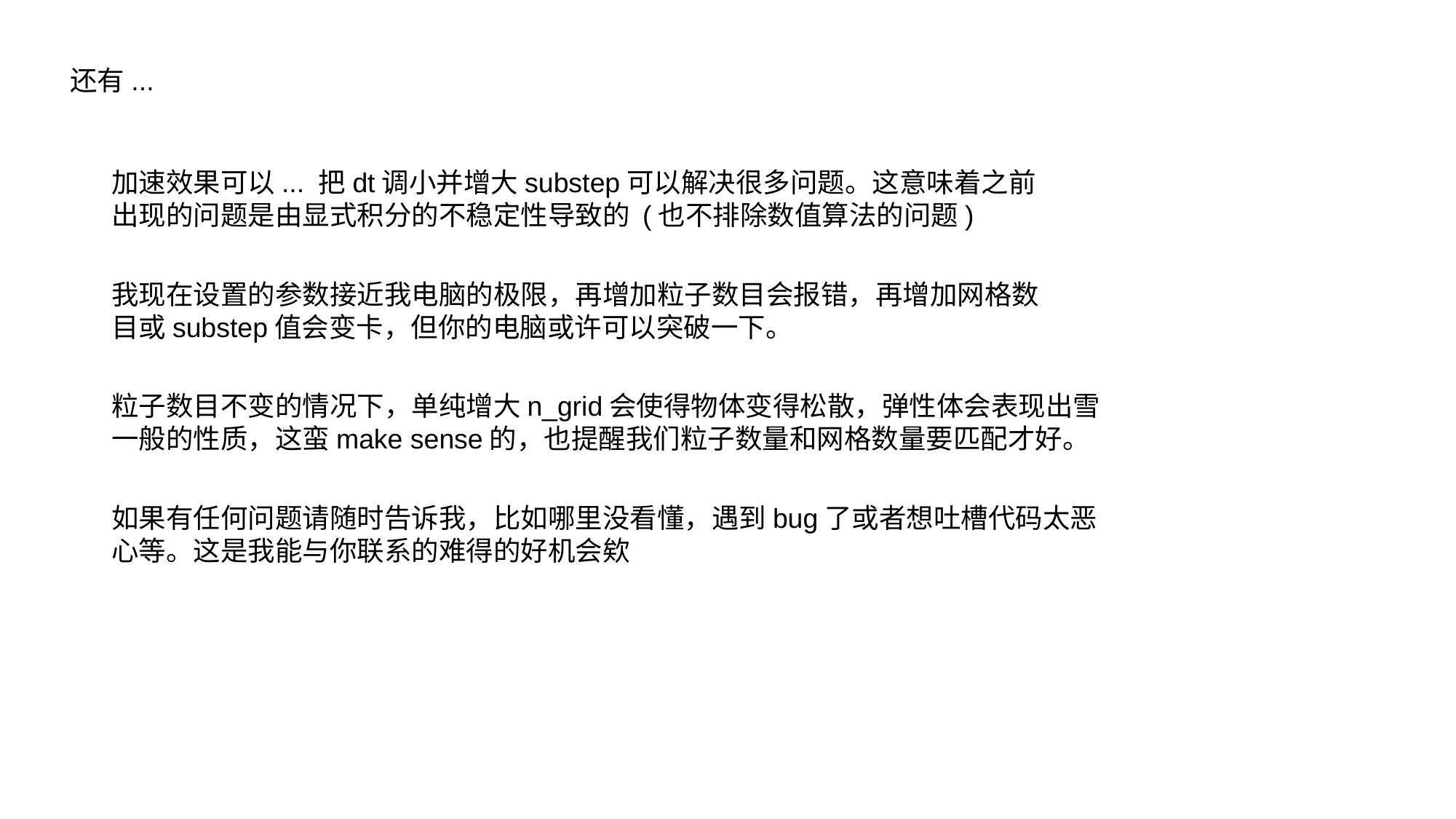

还有...
加速效果可以... 把dt调小并增大substep可以解决很多问题。这意味着之前出现的问题是由显式积分的不稳定性导致的 (也不排除数值算法的问题)
我现在设置的参数接近我电脑的极限，再增加粒子数目会报错，再增加网格数目或substep值会变卡，但你的电脑或许可以突破一下。
粒子数目不变的情况下，单纯增大n_grid会使得物体变得松散，弹性体会表现出雪一般的性质，这蛮make sense的，也提醒我们粒子数量和网格数量要匹配才好。
如果有任何问题请随时告诉我，比如哪里没看懂，遇到bug了或者想吐槽代码太恶心等。这是我能与你联系的难得的好机会欸